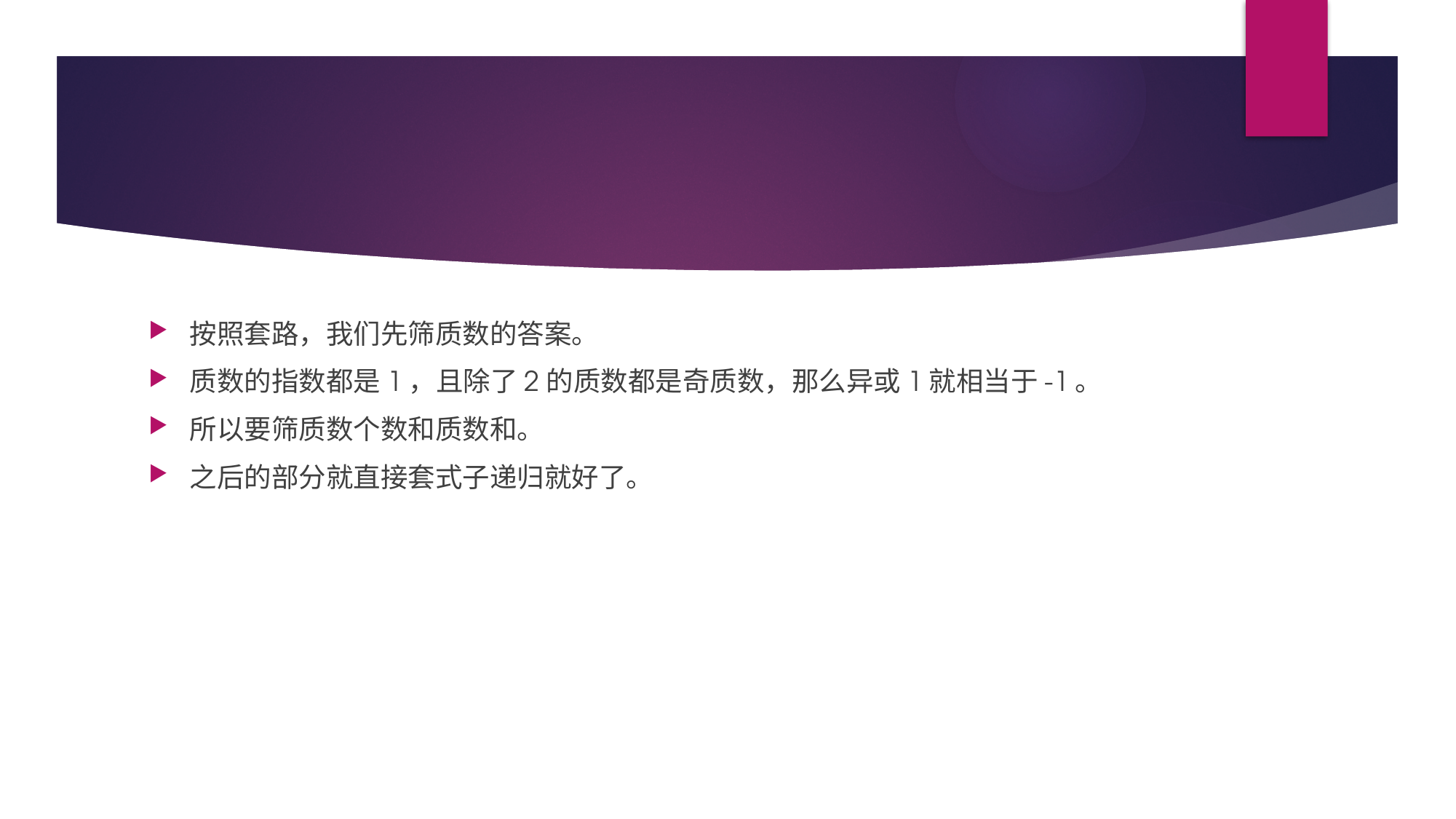

#
按照套路，我们先筛质数的答案。
质数的指数都是1，且除了2的质数都是奇质数，那么异或1就相当于-1。
所以要筛质数个数和质数和。
之后的部分就直接套式子递归就好了。